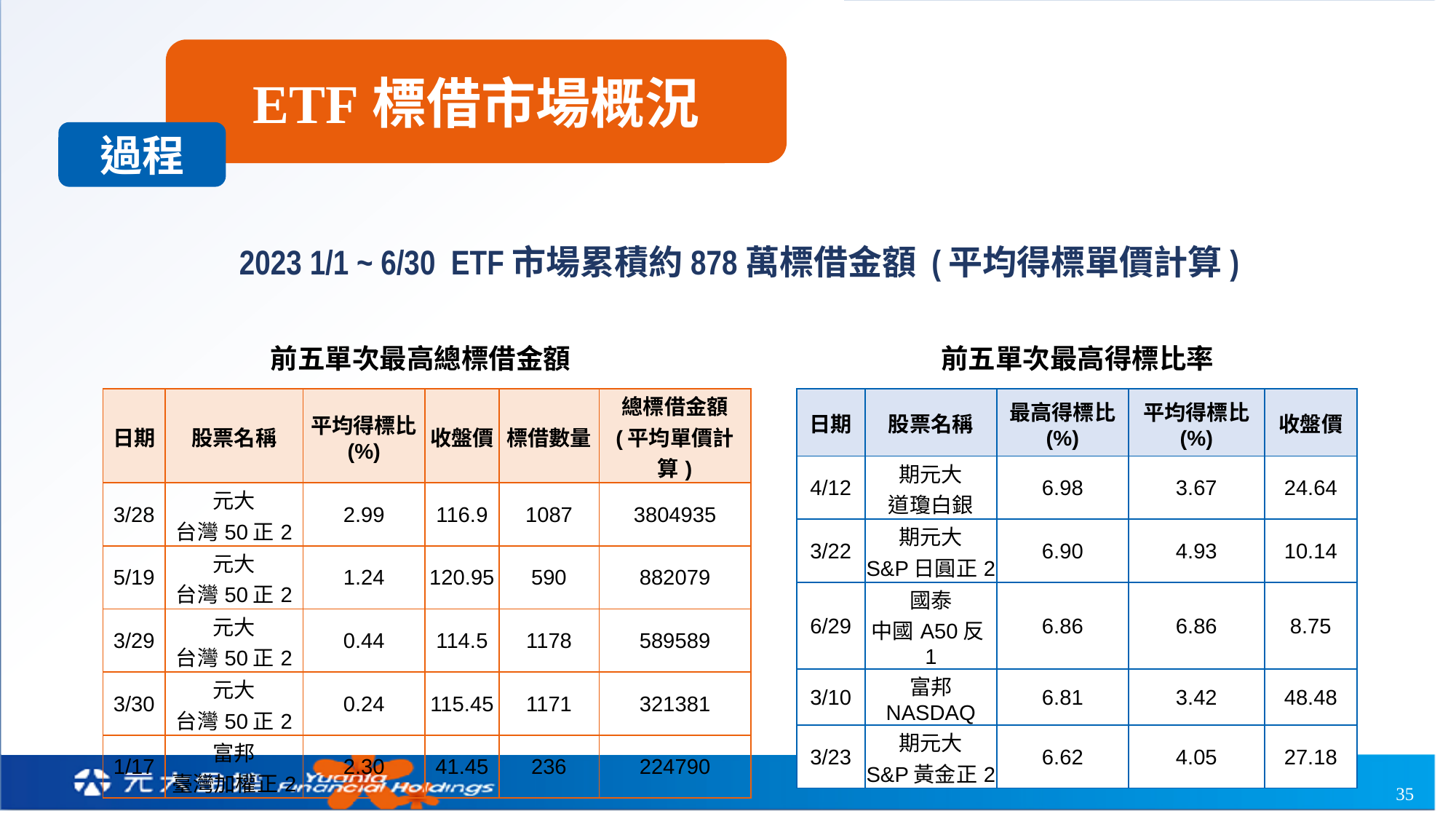

ETF標借市場概況
過程
2023 1/1 ~ 6/30  ETF市場累積約878萬標借金額 (平均得標單價計算)
前五單次最高總標借金額
前五單次最高得標比率
| 日期 | 股票名稱 | 平均得標比 (%) | 收盤價 | 標借數量 | 總標借金額 (平均單價計算) |
| --- | --- | --- | --- | --- | --- |
| 3/28 | 元大 台灣50正2 | 2.99 | 116.9 | 1087 | 3804935 |
| 5/19 | 元大 台灣50正2 | 1.24 | 120.95 | 590 | 882079 |
| 3/29 | 元大 台灣50正2 | 0.44 | 114.5 | 1178 | 589589 |
| 3/30 | 元大 台灣50正2 | 0.24 | 115.45 | 1171 | 321381 |
| 1/17 | 富邦 臺灣加權正2 | 2.30 | 41.45 | 236 | 224790 |
| 日期 | 股票名稱 | 最高得標比 (%) | 平均得標比 (%) | 收盤價 |
| --- | --- | --- | --- | --- |
| 4/12 | 期元大 道瓊白銀 | 6.98 | 3.67 | 24.64 |
| 3/22 | 期元大 S&P日圓正2 | 6.90 | 4.93 | 10.14 |
| 6/29 | 國泰 中國A50反1 | 6.86 | 6.86 | 8.75 |
| 3/10 | 富邦 NASDAQ | 6.81 | 3.42 | 48.48 |
| 3/23 | 期元大 S&P黃金正2 | 6.62 | 4.05 | 27.18 |
35